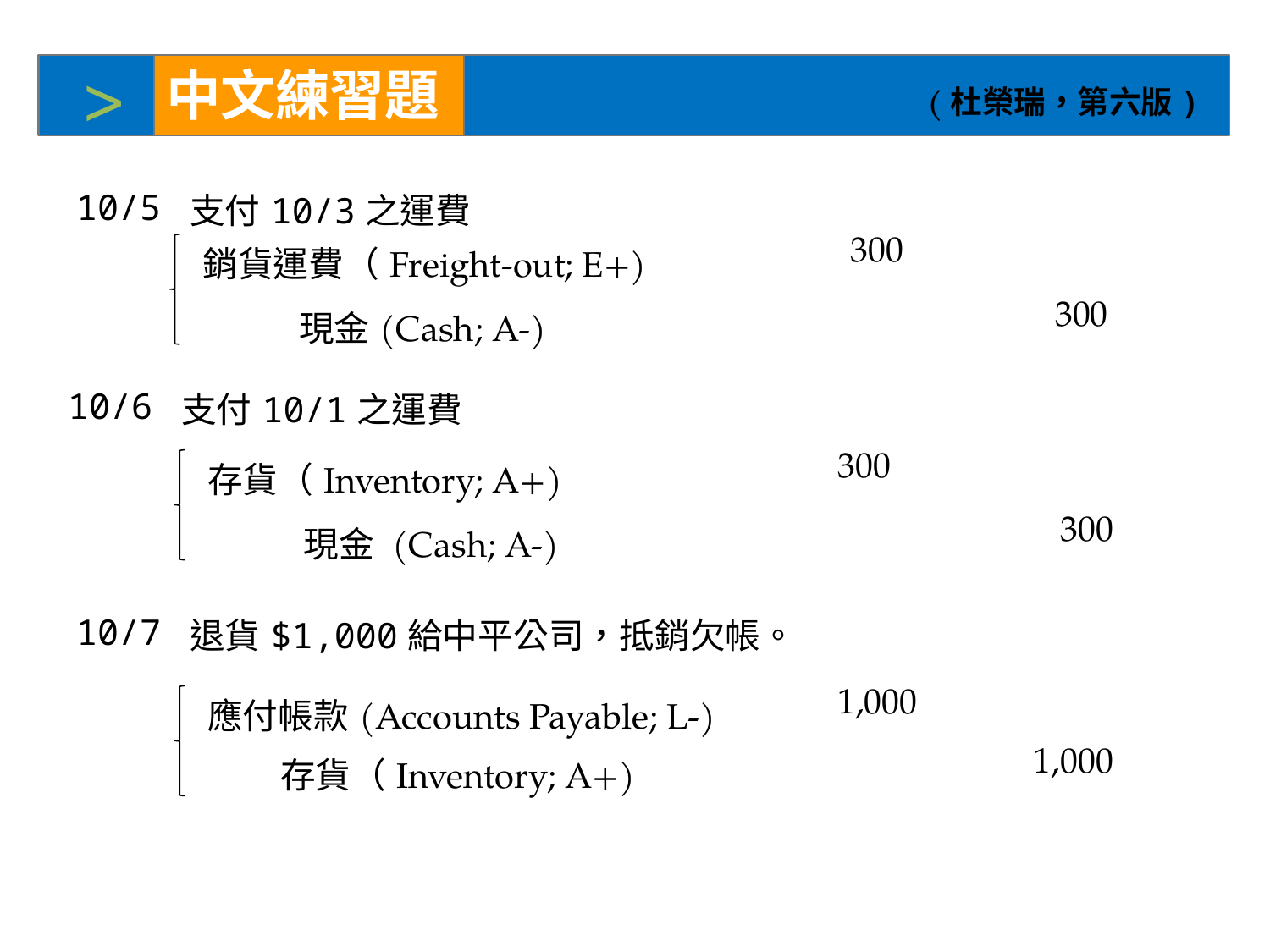

>
中文練習題
(杜榮瑞，第六版)
| 10/5 | 支付10/3之運費 |
| --- | --- |
| 銷貨運費（Freight-out; E+) | 300 |
| --- | --- |
| 現金(Cash; A-) | 300 |

| 10/6 | 支付10/1之運費 |
| --- | --- |
| 存貨（Inventory; A+) | 300 |
| --- | --- |
| 現金 (Cash; A-) | 300 |

| 10/7 | 退貨$1,000給中平公司，抵銷欠帳。 |
| --- | --- |
| 應付帳款(Accounts Payable; L-) | 1,000 |
| --- | --- |
| 存貨（Inventory; A+) | 1,000 |